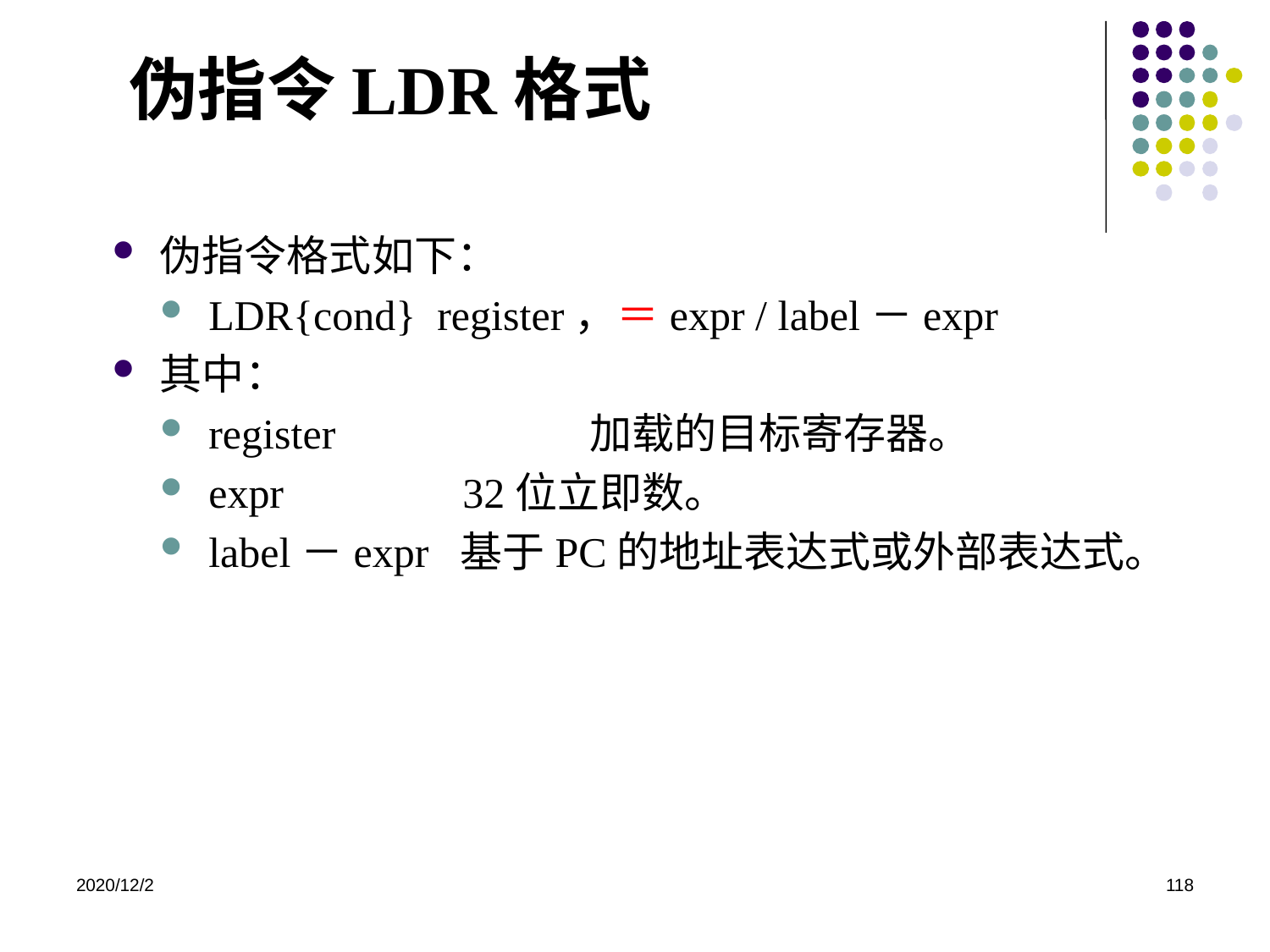

# 伪指令LDR格式
伪指令格式如下：
LDR{cond}  register，＝expr / label－expr
其中：
register  		加载的目标寄存器。
expr  		32位立即数。
label－expr  基于PC的地址表达式或外部表达式。
2020/12/2
118